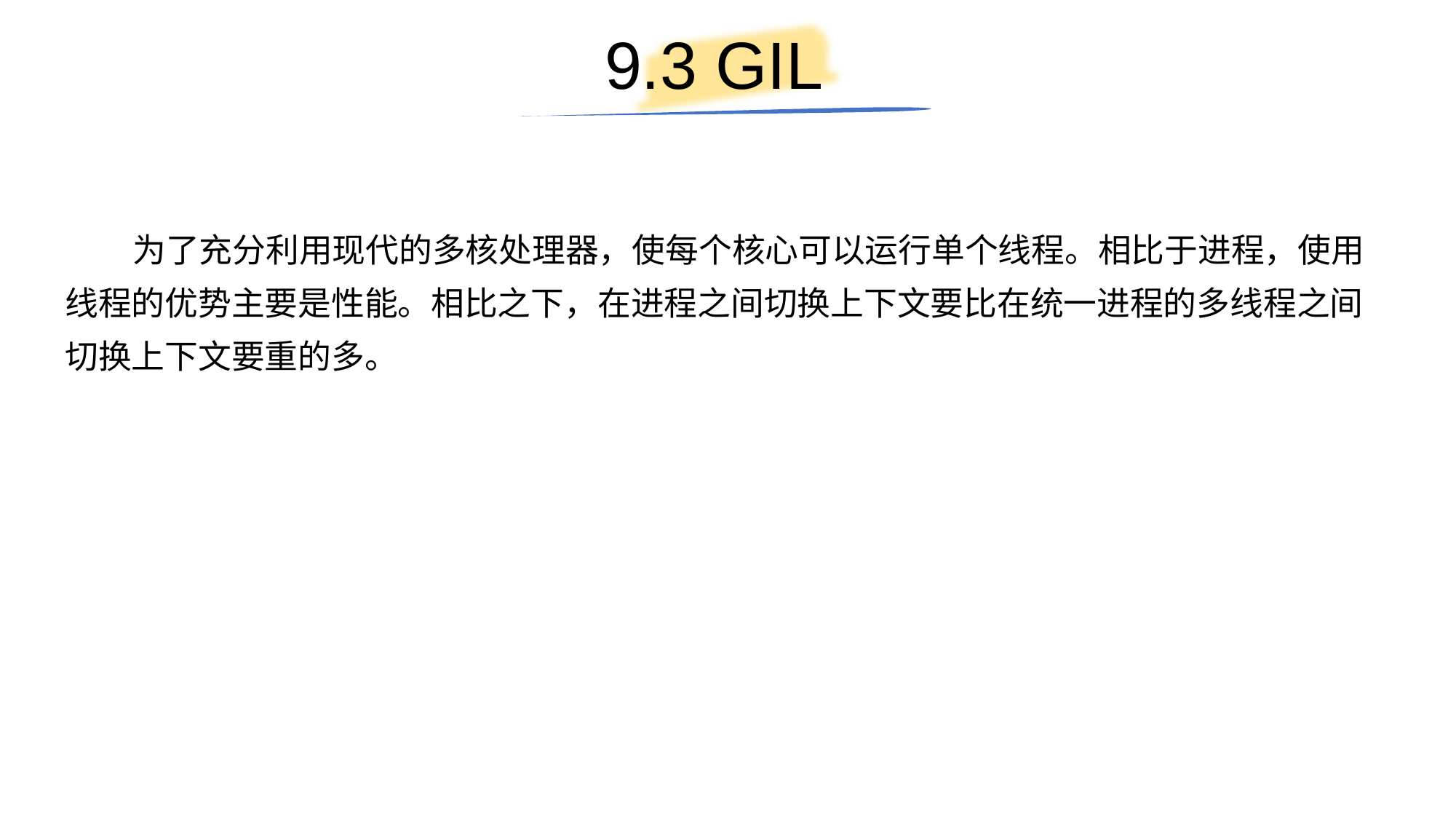

# 9.3 GIL

        为了充分利用现代的多核处理器，使每个核心可以运行单个线程。相比于进程，使用线程的优势主要是性能。相比之下，在进程之间切换上下文要比在统一进程的多线程之间切换上下文要重的多。